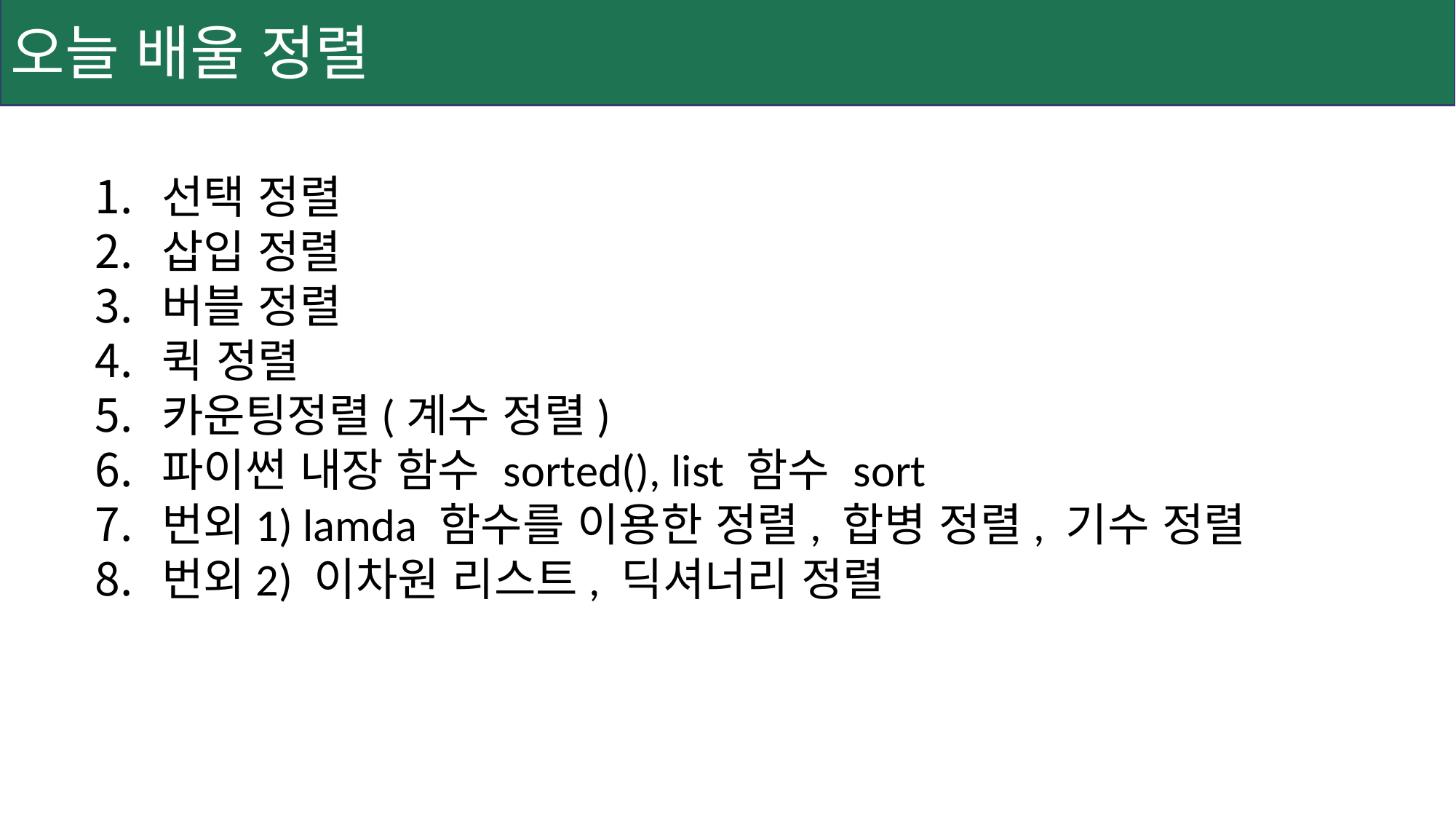

오늘 배울 정렬
선택 정렬
삽입 정렬
버블 정렬
퀵 정렬
카운팅정렬(계수 정렬)
파이썬 내장 함수 sorted(), list 함수 sort
번외1) lamda 함수를 이용한 정렬, 합병 정렬, 기수 정렬
번외2) 이차원 리스트, 딕셔너리 정렬